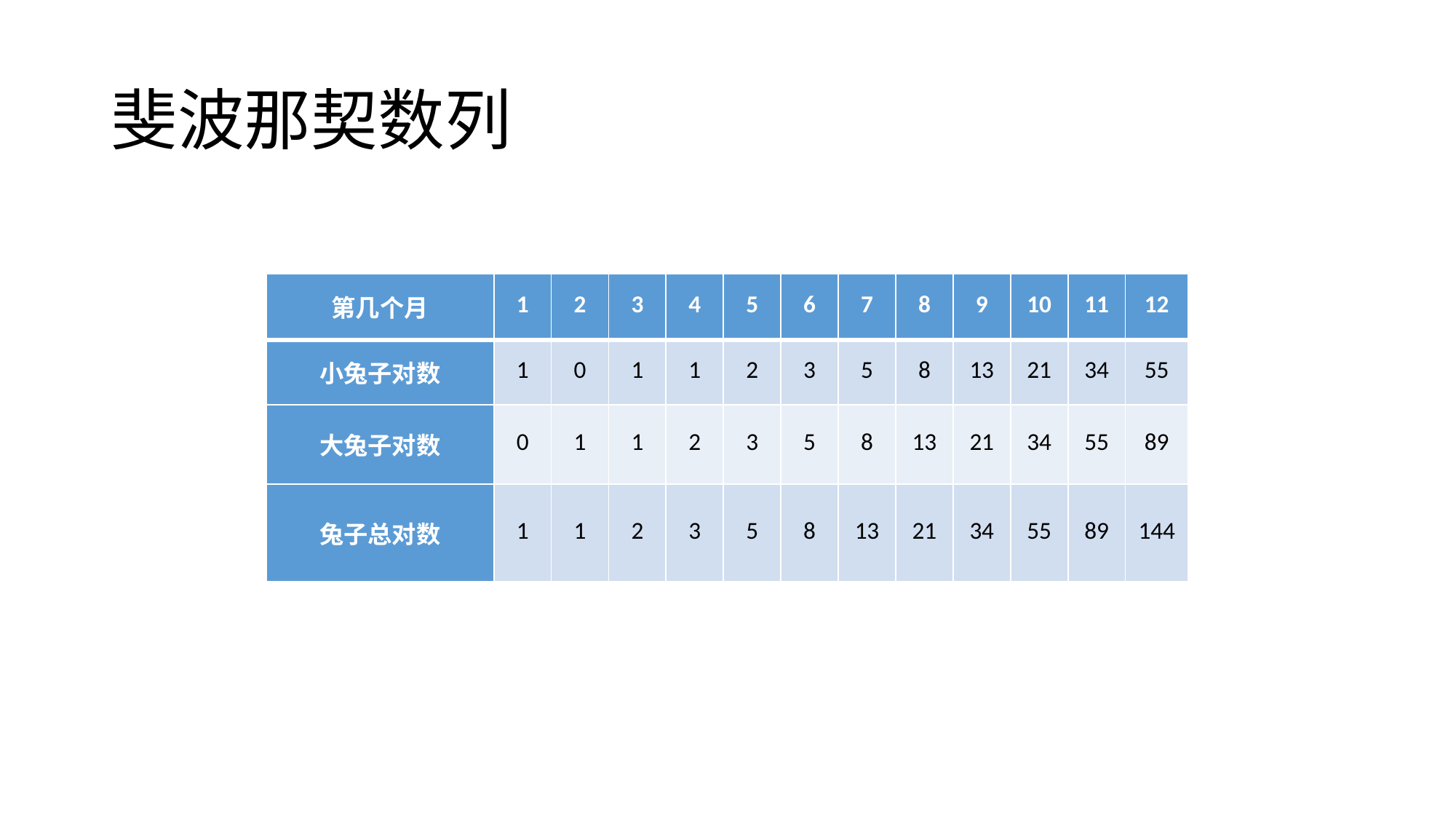

# 斐波那契数列
| 第几个月 | 1 | 2 | 3 | 4 | 5 | 6 | 7 | 8 | 9 | 10 | 11 | 12 |
| --- | --- | --- | --- | --- | --- | --- | --- | --- | --- | --- | --- | --- |
| 小兔子对数 | 1 | 0 | 1 | 1 | 2 | 3 | 5 | 8 | 13 | 21 | 34 | 55 |
| 大兔子对数 | 0 | 1 | 1 | 2 | 3 | 5 | 8 | 13 | 21 | 34 | 55 | 89 |
| 兔子总对数 | 1 | 1 | 2 | 3 | 5 | 8 | 13 | 21 | 34 | 55 | 89 | 144 |